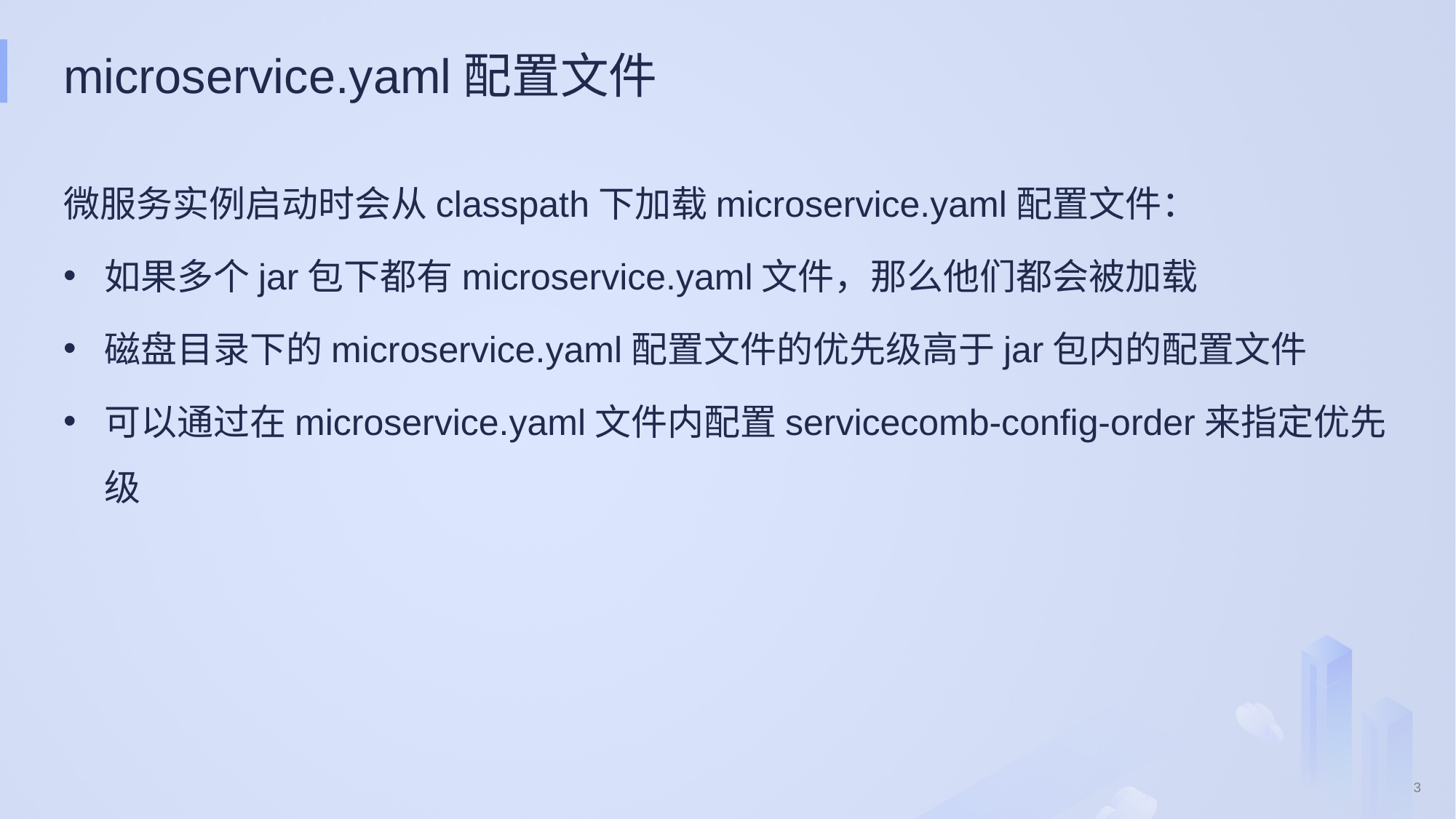

# microservice.yaml配置文件
微服务实例启动时会从classpath下加载microservice.yaml配置文件：
如果多个jar包下都有microservice.yaml文件，那么他们都会被加载
磁盘目录下的microservice.yaml配置文件的优先级高于jar包内的配置文件
可以通过在microservice.yaml文件内配置servicecomb-config-order来指定优先级